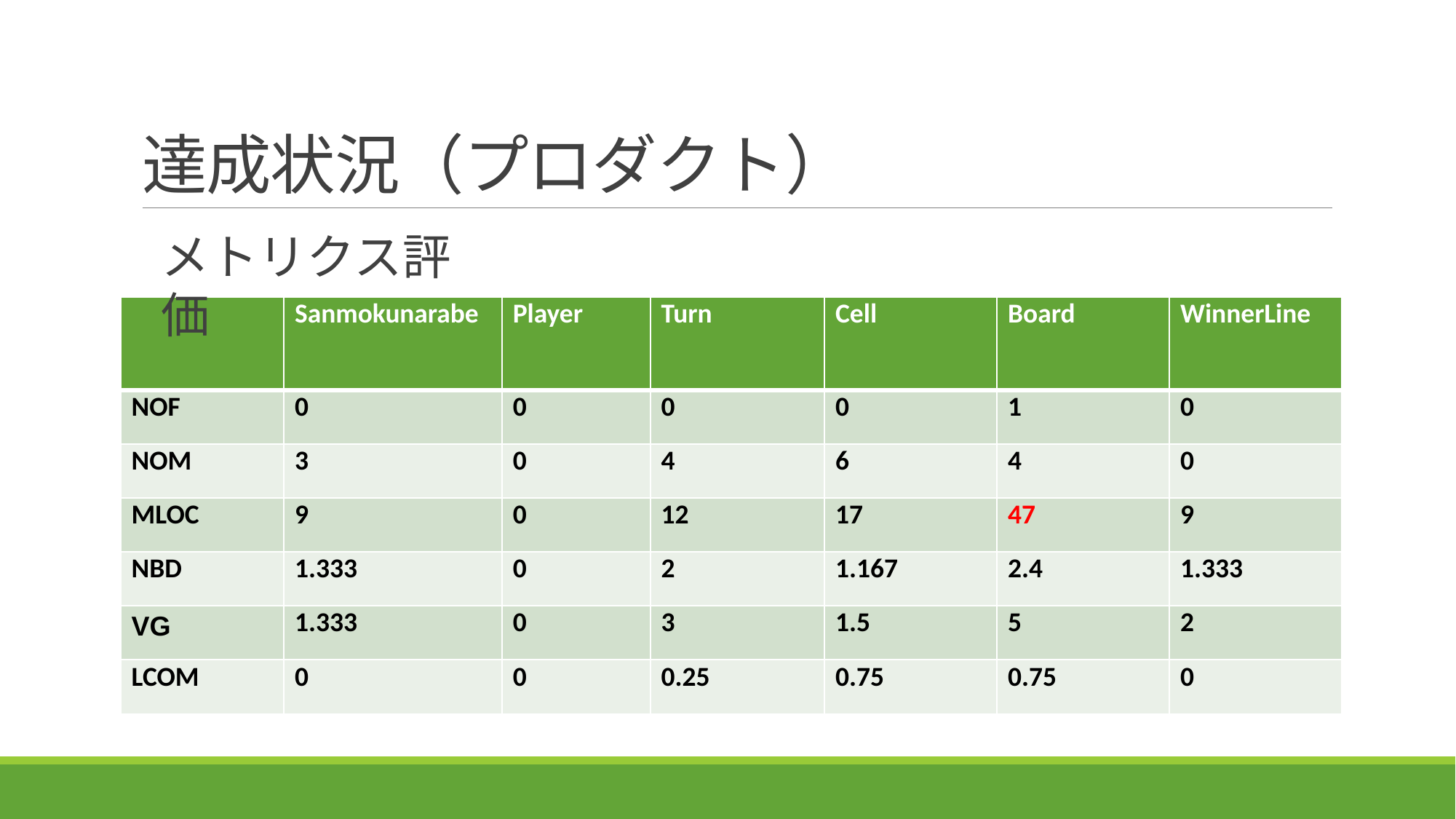

# 達成状況（プロダクト）

メトリクス評価
|  | Sanmokunarabe | Player | Turn | Cell | Board | WinnerLine |
| --- | --- | --- | --- | --- | --- | --- |
| NOF | 0 | 0 | 0 | 0 | 1 | 0 |
| NOM | 3 | 0 | 4 | 6 | 4 | 0 |
| MLOC | 9 | 0 | 12 | 17 | 47 | 9 |
| NBD | 1.333 | 0 | 2 | 1.167 | 2.4 | 1.333 |
| VG | 1.333 | 0 | 3 | 1.5 | 5 | 2 |
| LCOM | 0 | 0 | 0.25 | 0.75 | 0.75 | 0 |